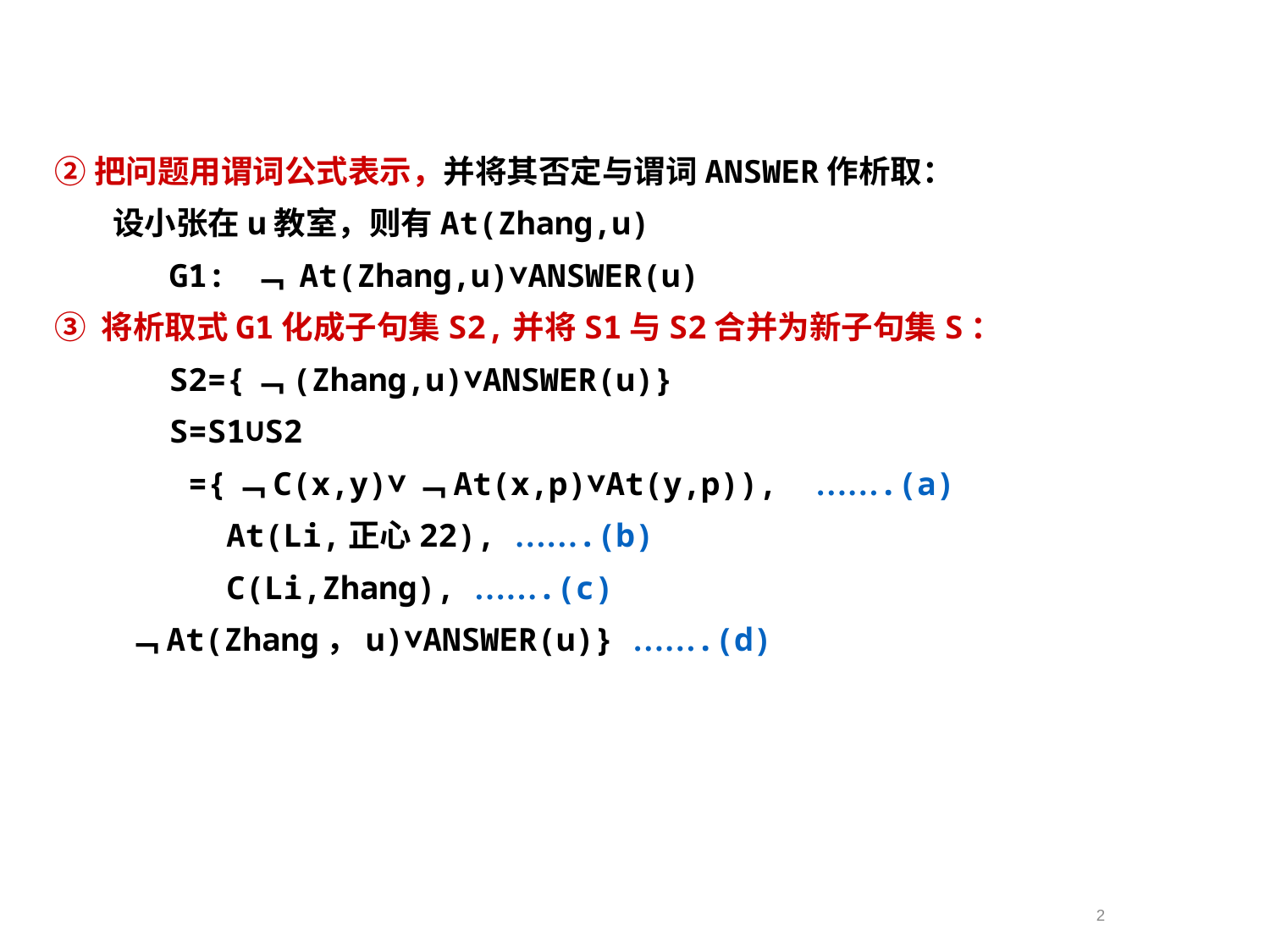

2
#
②把问题用谓词公式表示，并将其否定与谓词ANSWER作析取：
       设小张在u教室，则有At(Zhang,u)
      G1: ﹁ At(Zhang,u)∨ANSWER(u)
③ 将析取式G1化成子句集S2,并将S1与S2合并为新子句集S：
      S2={﹁(Zhang,u)∨ANSWER(u)}
      S=S1∪S2
       ={﹁C(x,y)∨﹁At(x,p)∨At(y,p)),  …….(a)
         At(Li,正心22), …….(b)
         C(Li,Zhang), …….(c)
         ﹁At(Zhang，u)∨ANSWER(u)} …….(d)